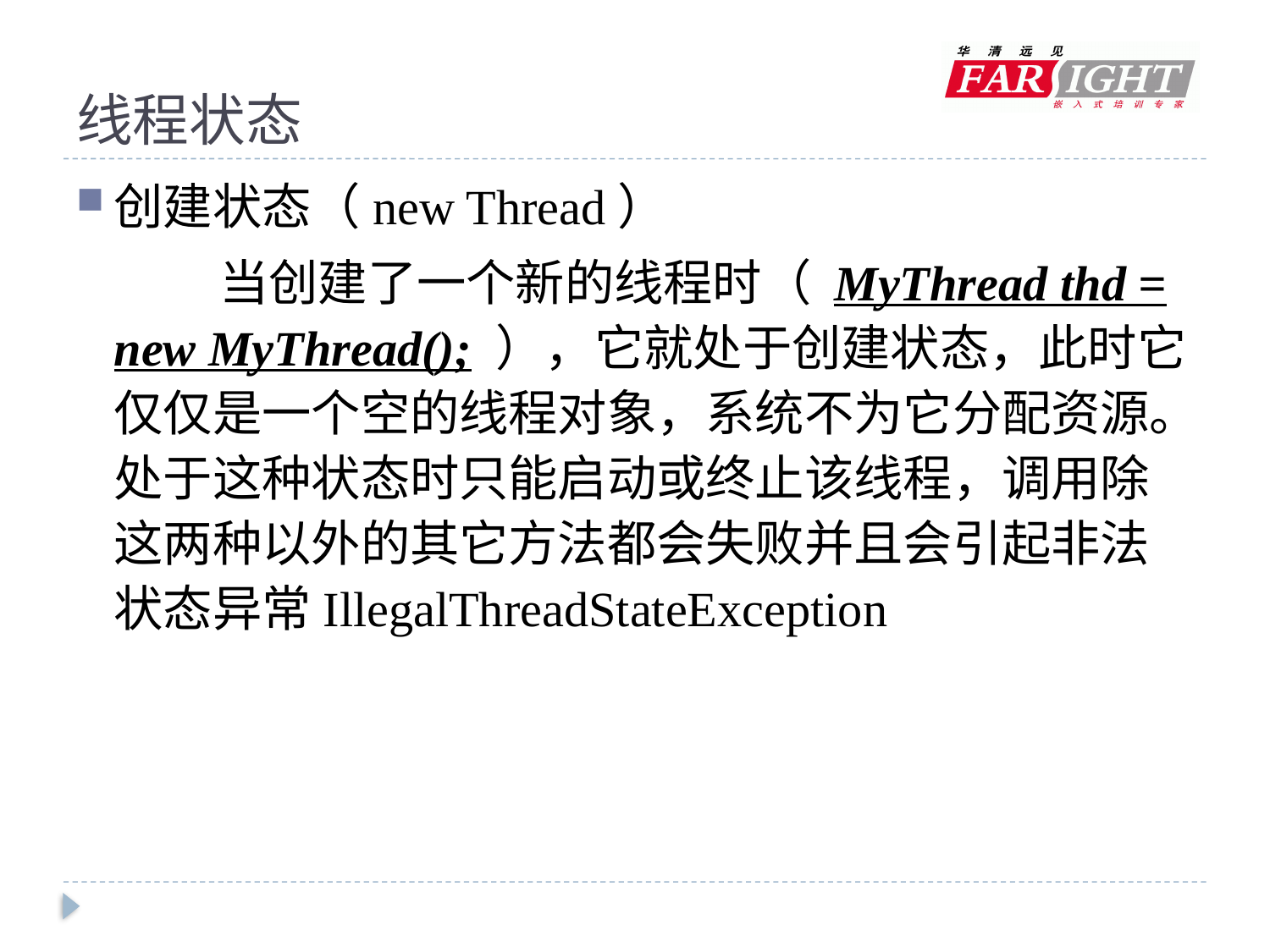

# 线程状态
创建状态（new Thread）
   　　当创建了一个新的线程时（ MyThread thd = new MyThread(); ），它就处于创建状态，此时它仅仅是一个空的线程对象，系统不为它分配资源。处于这种状态时只能启动或终止该线程，调用除这两种以外的其它方法都会失败并且会引起非法状态异常IllegalThreadStateException